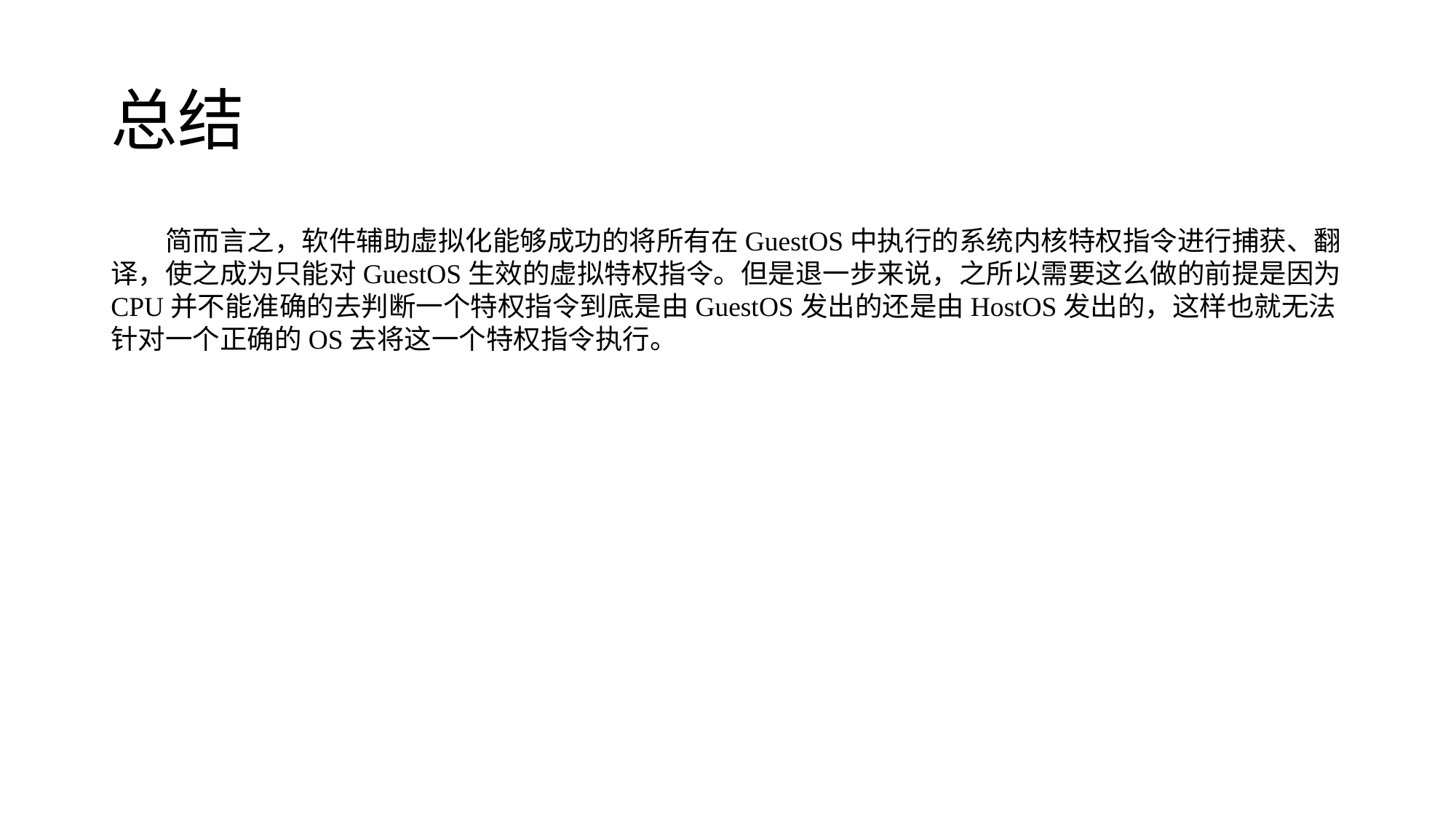

# 总结
简而言之，软件辅助虚拟化能够成功的将所有在GuestOS中执行的系统内核特权指令进行捕获、翻译，使之成为只能对GuestOS生效的虚拟特权指令。但是退一步来说，之所以需要这么做的前提是因为CPU并不能准确的去判断一个特权指令到底是由GuestOS发出的还是由HostOS发出的，这样也就无法针对一个正确的OS去将这一个特权指令执行。